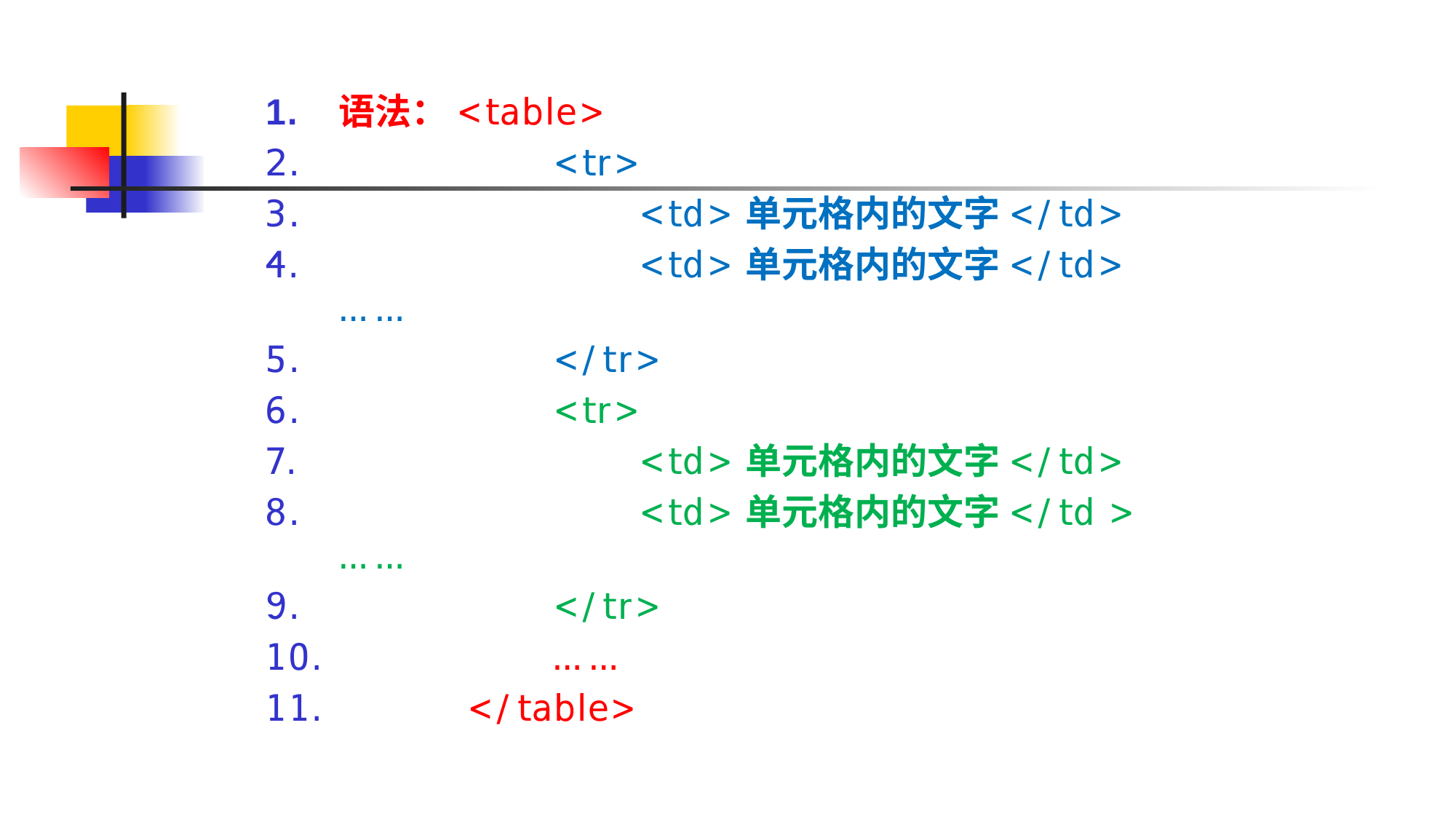

语法：<table>
                    <tr>
                            <td>单元格内的文字</td>
                            <td>单元格内的文字</td>       ……
                    </tr>
                    <tr>
                            <td>单元格内的文字</td>
                            <td>单元格内的文字</td >       ……
                    </tr>
                    ……
            </table>